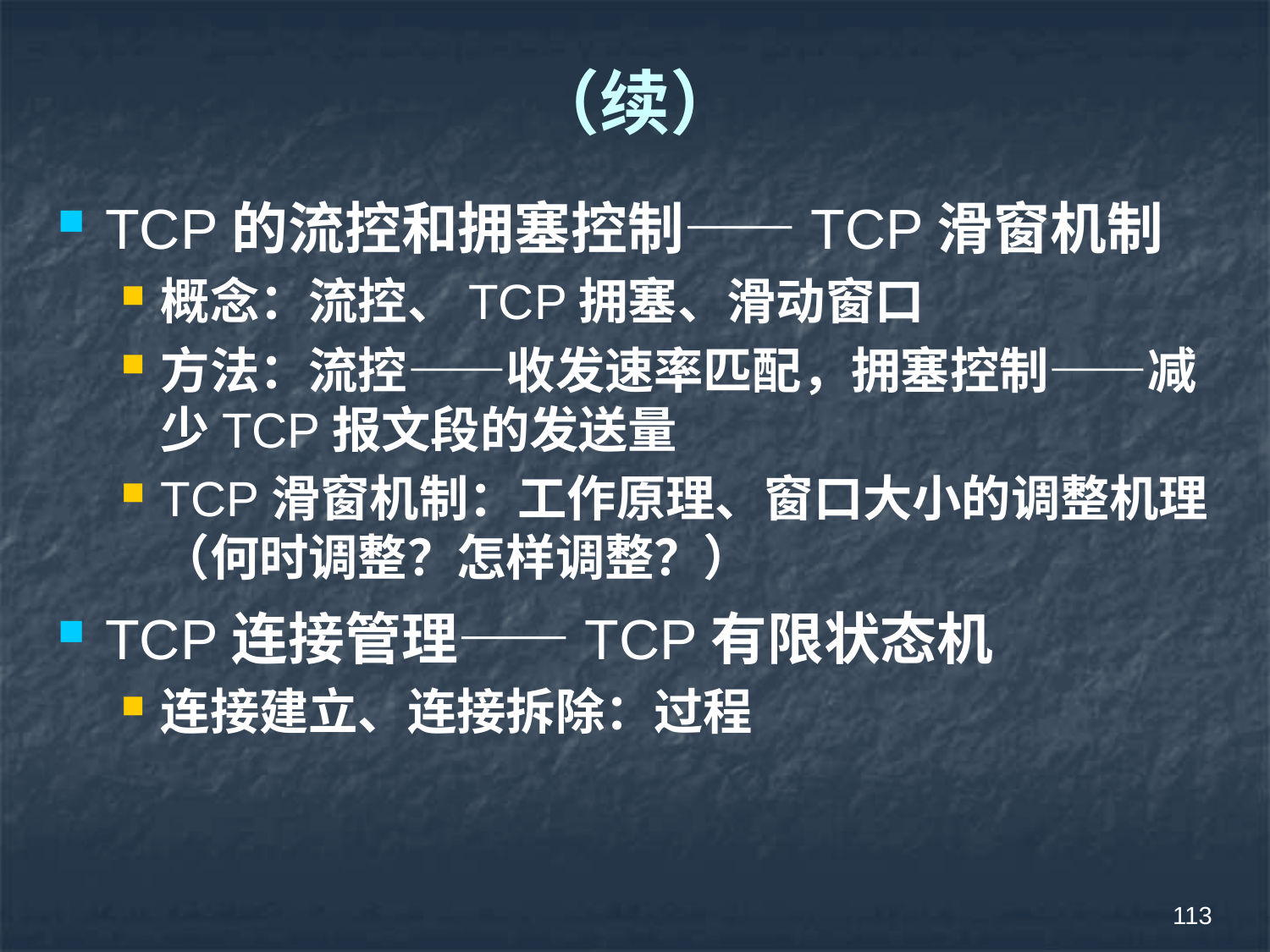

# （续）
TCP的流控和拥塞控制——TCP滑窗机制
概念：流控、TCP拥塞、滑动窗口
方法：流控——收发速率匹配，拥塞控制——减少TCP报文段的发送量
TCP滑窗机制：工作原理、窗口大小的调整机理（何时调整？怎样调整？）
TCP连接管理——TCP有限状态机
连接建立、连接拆除：过程
113